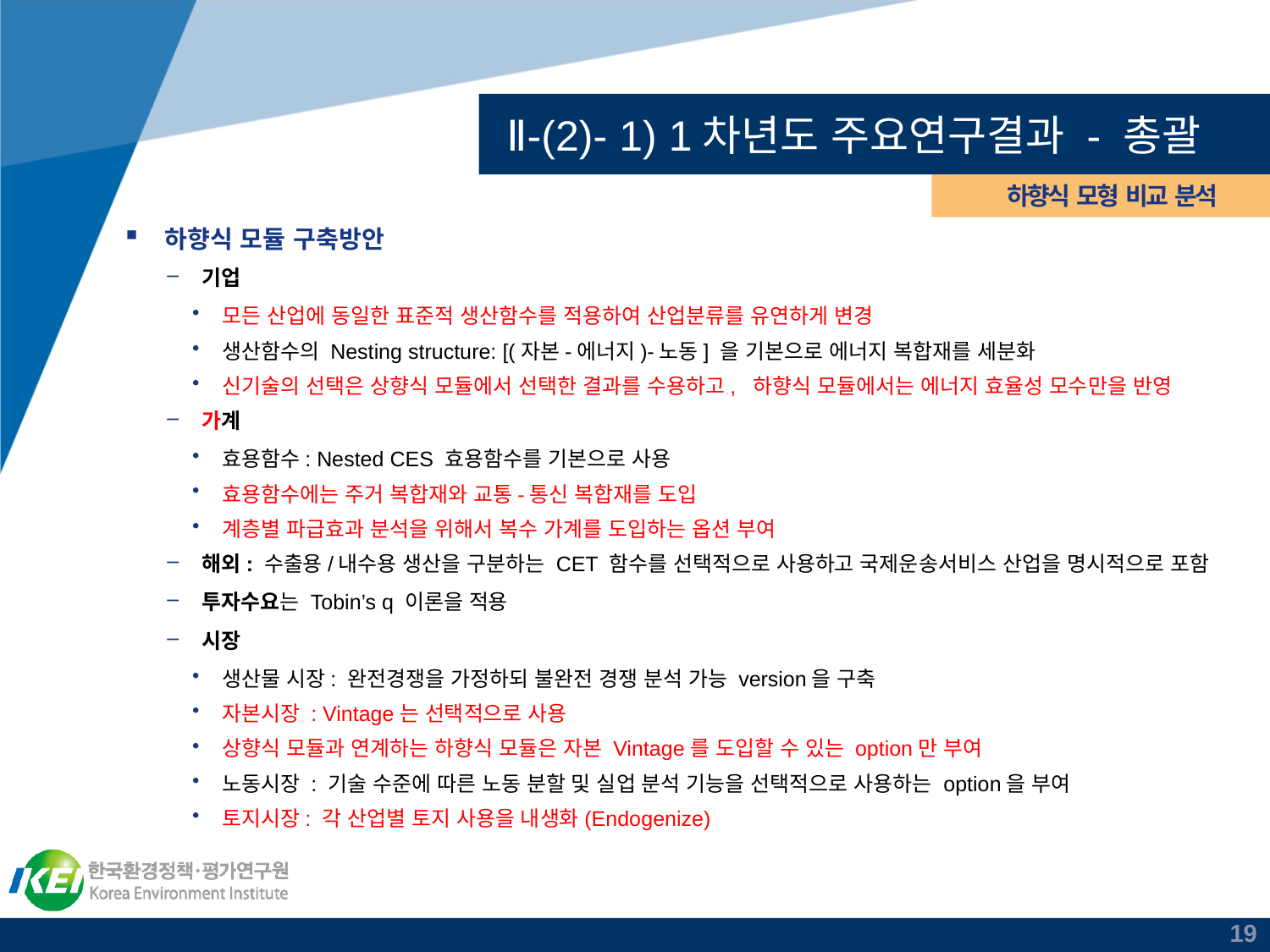

# Ⅱ-(2)- 1) 1차년도 주요연구결과 - 총괄
하향식  모형  비교  분석
하향식 모듈 구축방안
기업
모든 산업에 동일한 표준적 생산함수를 적용하여 산업분류를 유연하게 변경
생산함수의 Nesting structure: [(자본-에너지)-노동] 을 기본으로 에너지 복합재를 세분화
신기술의 선택은 상향식 모듈에서 선택한 결과를 수용하고,  하향식 모듈에서는 에너지 효율성 모수만을 반영
가계
효용함수: Nested CES 효용함수를 기본으로 사용
효용함수에는 주거 복합재와 교통-통신 복합재를 도입
계층별 파급효과 분석을 위해서 복수 가계를 도입하는 옵션 부여
해외: 수출용/내수용 생산을 구분하는 CET 함수를 선택적으로 사용하고 국제운송서비스 산업을 명시적으로 포함
투자수요는 Tobin’s q 이론을 적용
시장
생산물 시장: 완전경쟁을 가정하되 불완전 경쟁 분석 가능 version을 구축
자본시장 : Vintage는 선택적으로 사용
상향식 모듈과 연계하는 하향식 모듈은 자본 Vintage를 도입할 수 있는 option만 부여
노동시장 : 기술 수준에 따른 노동 분할 및 실업 분석 기능을 선택적으로 사용하는 option을 부여
토지시장: 각 산업별 토지 사용을 내생화(Endogenize)

19